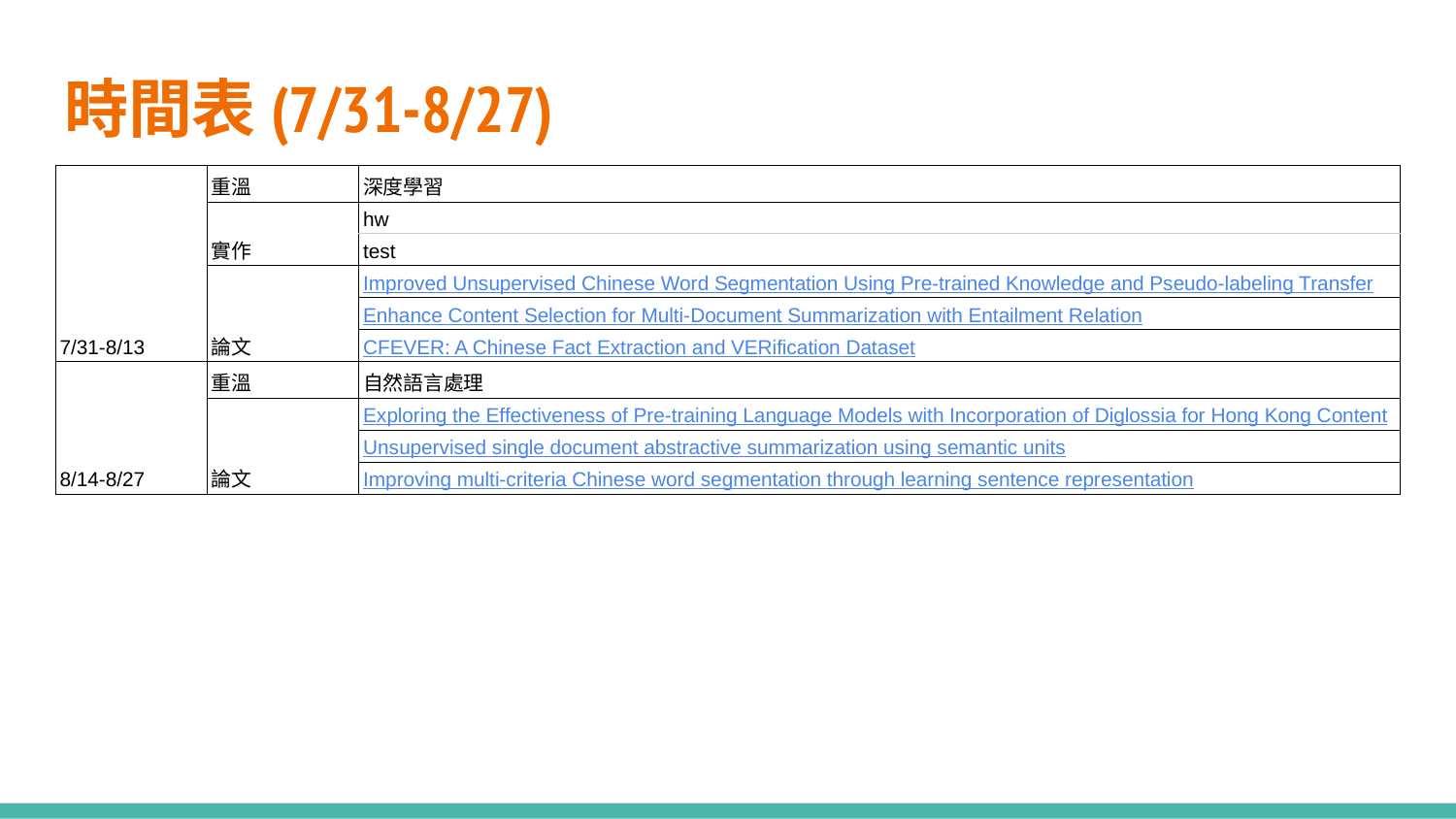

# 時間表(7/31-8/27)
| 7/31-8/13 | 重溫 | 深度學習 |
| --- | --- | --- |
|  | 實作 | hw |
|  |  | test |
|  | 論文 | Improved Unsupervised Chinese Word Segmentation Using Pre-trained Knowledge and Pseudo-labeling Transfer |
|  |  | Enhance Content Selection for Multi-Document Summarization with Entailment Relation |
|  |  | CFEVER: A Chinese Fact Extraction and VERification Dataset |
| 8/14-8/27 | 重溫 | 自然語言處理 |
|  | 論文 | Exploring the Effectiveness of Pre-training Language Models with Incorporation of Diglossia for Hong Kong Content |
|  |  | Unsupervised single document abstractive summarization using semantic units |
|  |  | Improving multi-criteria Chinese word segmentation through learning sentence representation |